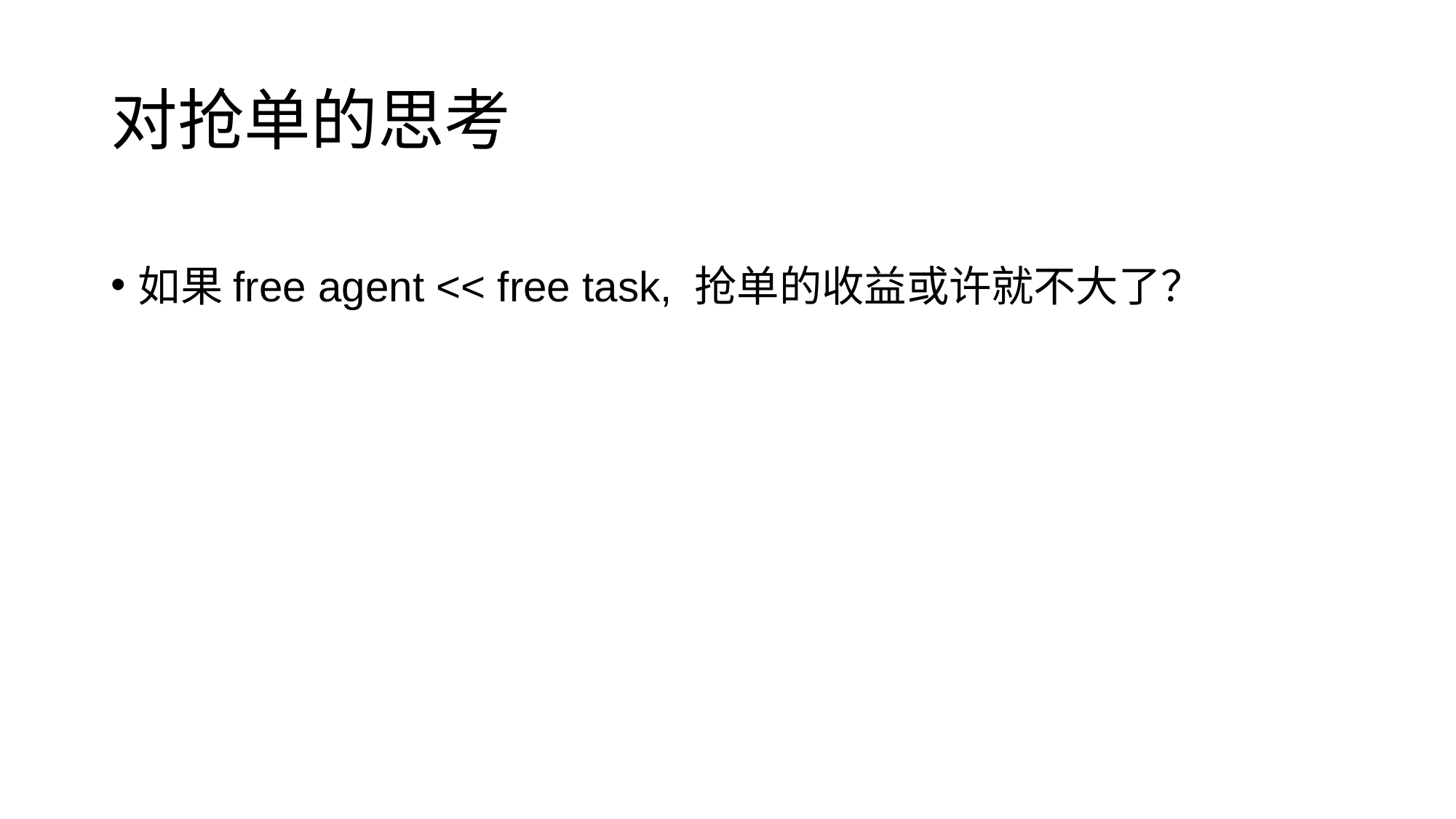

# 对抢单的思考
如果free agent << free task, 抢单的收益或许就不大了？